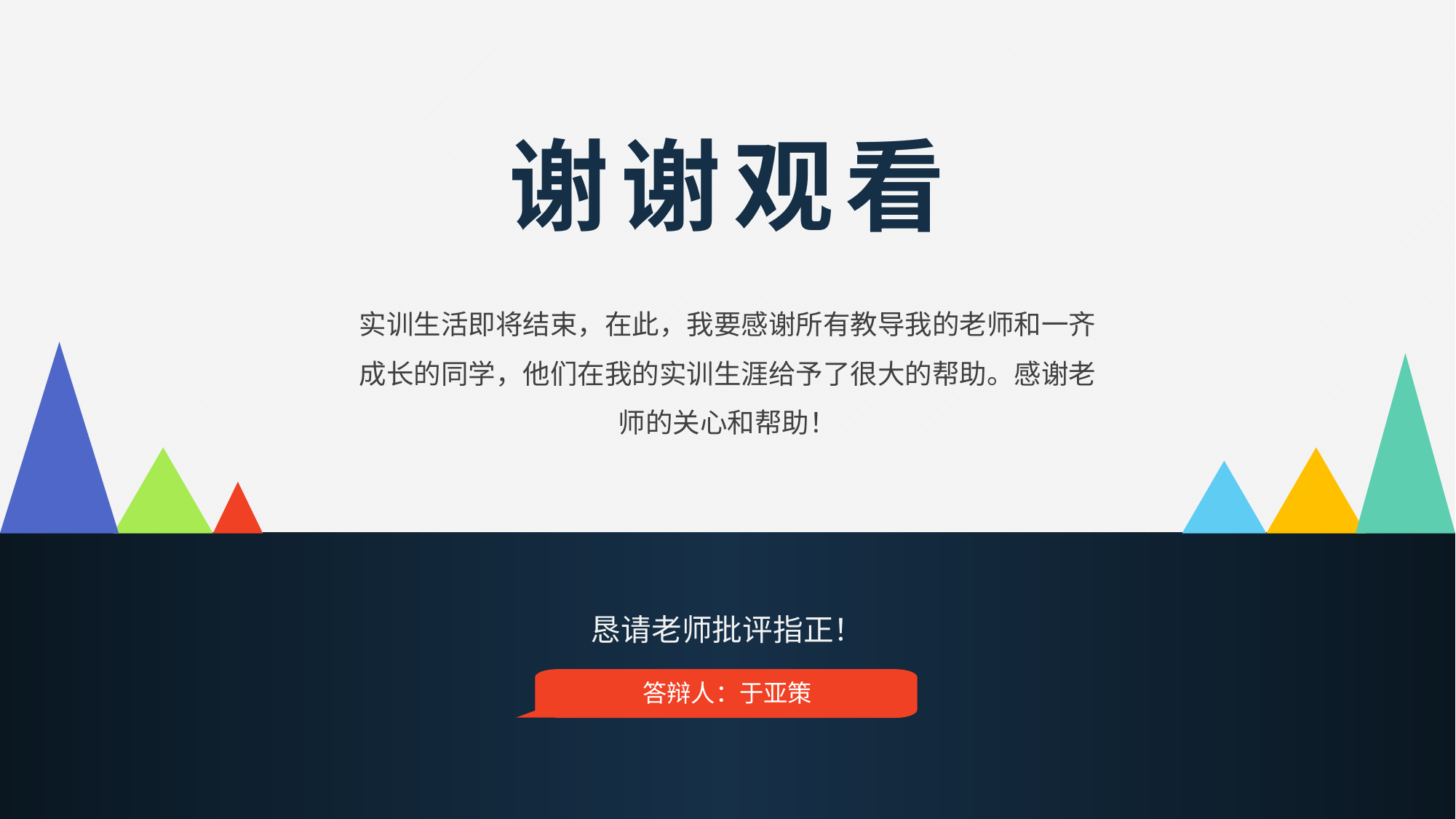

谢谢观看
实训生活即将结束，在此，我要感谢所有教导我的老师和一齐成长的同学，他们在我的实训生涯给予了很大的帮助。感谢老师的关心和帮助！

    恳请老师批评指正！

答辩人：于亚策